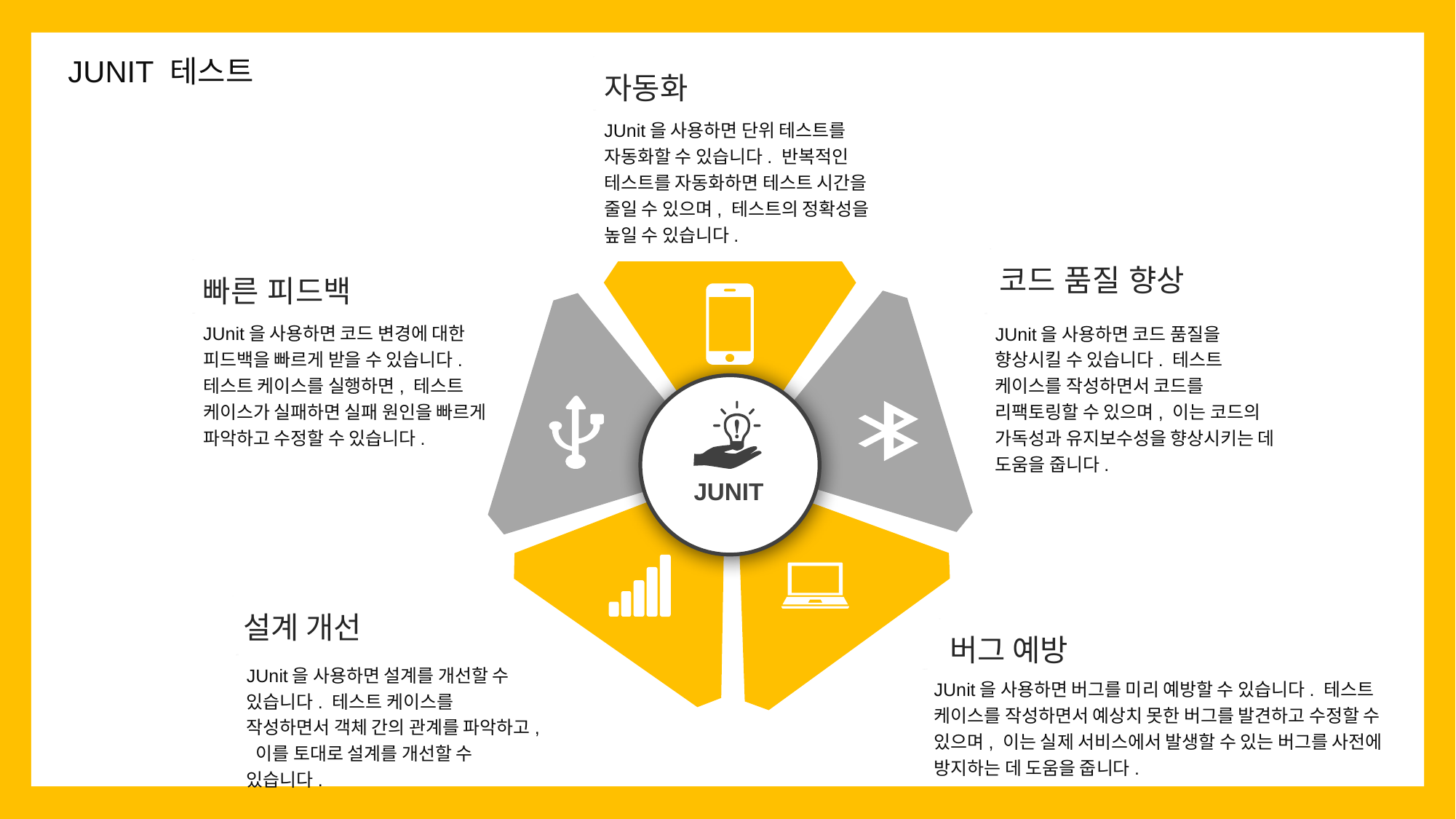

JUNIT 테스트
자동화
JUnit을 사용하면 단위 테스트를 자동화할 수 있습니다. 반복적인 테스트를 자동화하면 테스트 시간을 줄일 수 있으며, 테스트의 정확성을 높일 수 있습니다.

코드 품질 향상
빠른 피드백

JUnit을 사용하면 코드 변경에 대한 피드백을 빠르게 받을 수 있습니다. 테스트 케이스를 실행하면, 테스트 케이스가 실패하면 실패 원인을 빠르게 파악하고 수정할 수 있습니다.

JUnit을 사용하면 코드 품질을 향상시킬 수 있습니다. 테스트 케이스를 작성하면서 코드를 리팩토링할 수 있으며, 이는 코드의 가독성과 유지보수성을 향상시키는 데 도움을 줍니다.

JUNIT

설계 개선
버그 예방
JUnit을 사용하면 설계를 개선할 수 있습니다. 테스트 케이스를 작성하면서 객체 간의 관계를 파악하고, 이를 토대로 설계를 개선할 수 있습니다.

JUnit을 사용하면 버그를 미리 예방할 수 있습니다. 테스트 케이스를 작성하면서 예상치 못한 버그를 발견하고 수정할 수 있으며, 이는 실제 서비스에서 발생할 수 있는 버그를 사전에 방지하는 데 도움을 줍니다.